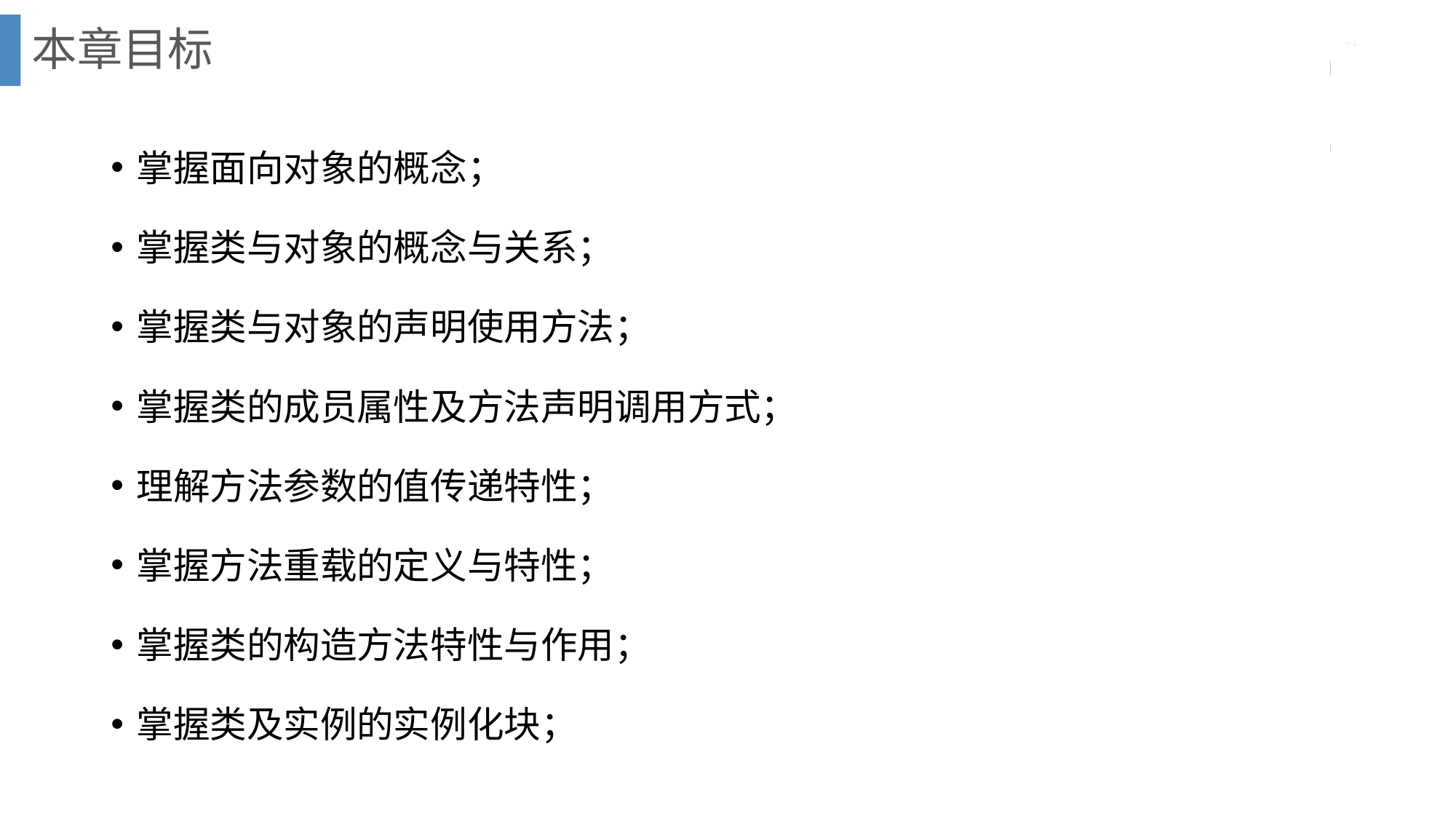

# 本章目标
掌握面向对象的概念；
掌握类与对象的概念与关系；
掌握类与对象的声明使用方法；
掌握类的成员属性及方法声明调用方式；
理解方法参数的值传递特性；
掌握方法重载的定义与特性；
掌握类的构造方法特性与作用；
掌握类及实例的实例化块；